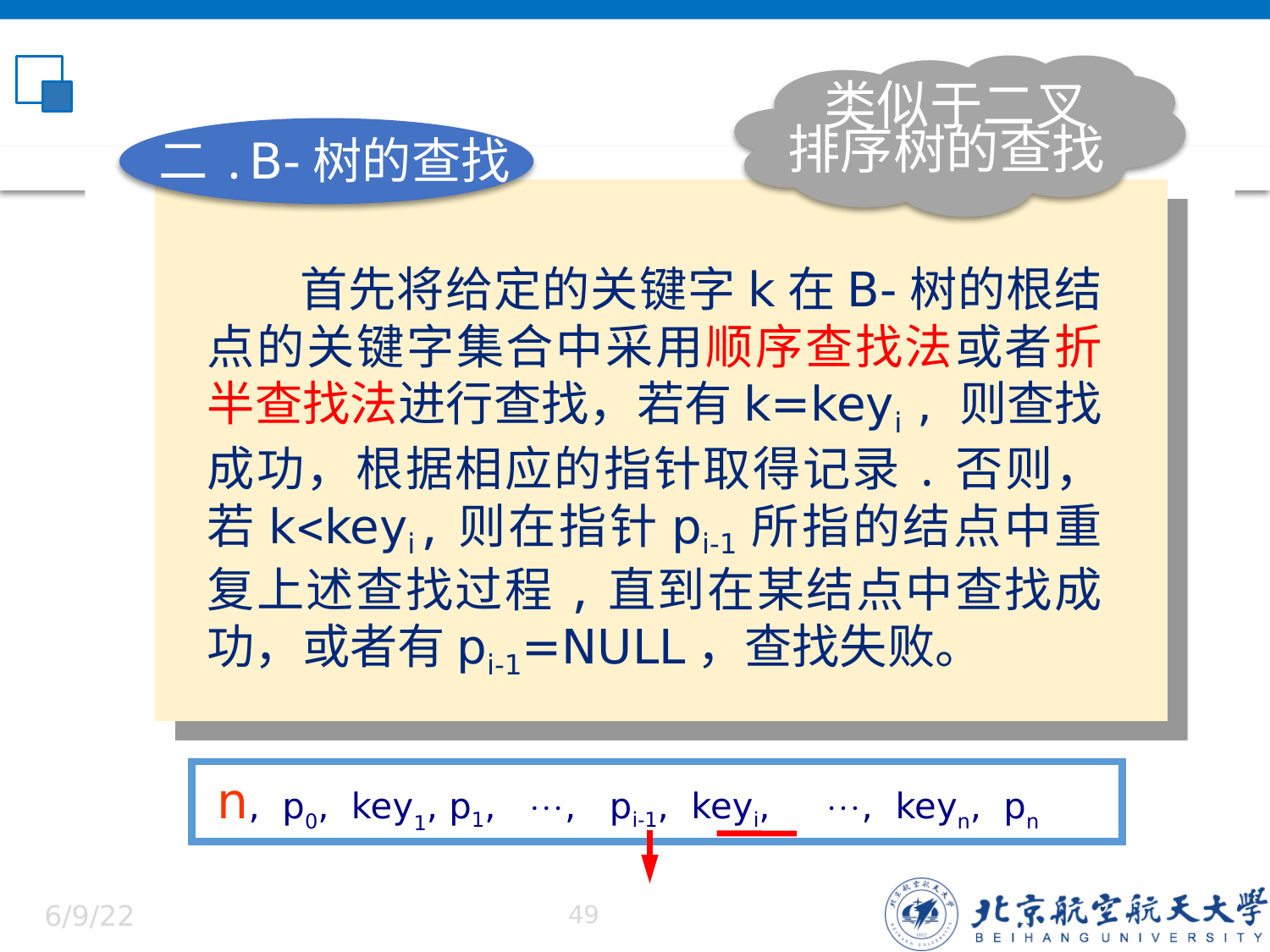

#

  类似于二叉
排序树的查找

二.B-树的查找

       首先将给定的关键字k在B-树的根结点的关键字集合中采用顺序查找法或者折半查找法进行查找，若有k=keyi , 则查找成功，根据相应的指针取得记录.否则，若k<keyi,则在指针pi-1所指的结点中重复上述查找过程,直到在某结点中查找成功，或者有pi-1=NULL，查找失败。

n,  p0,  key1, p1,   …,   pi-1,  keyi,     …,  keyn,  pn

6/9/22
49